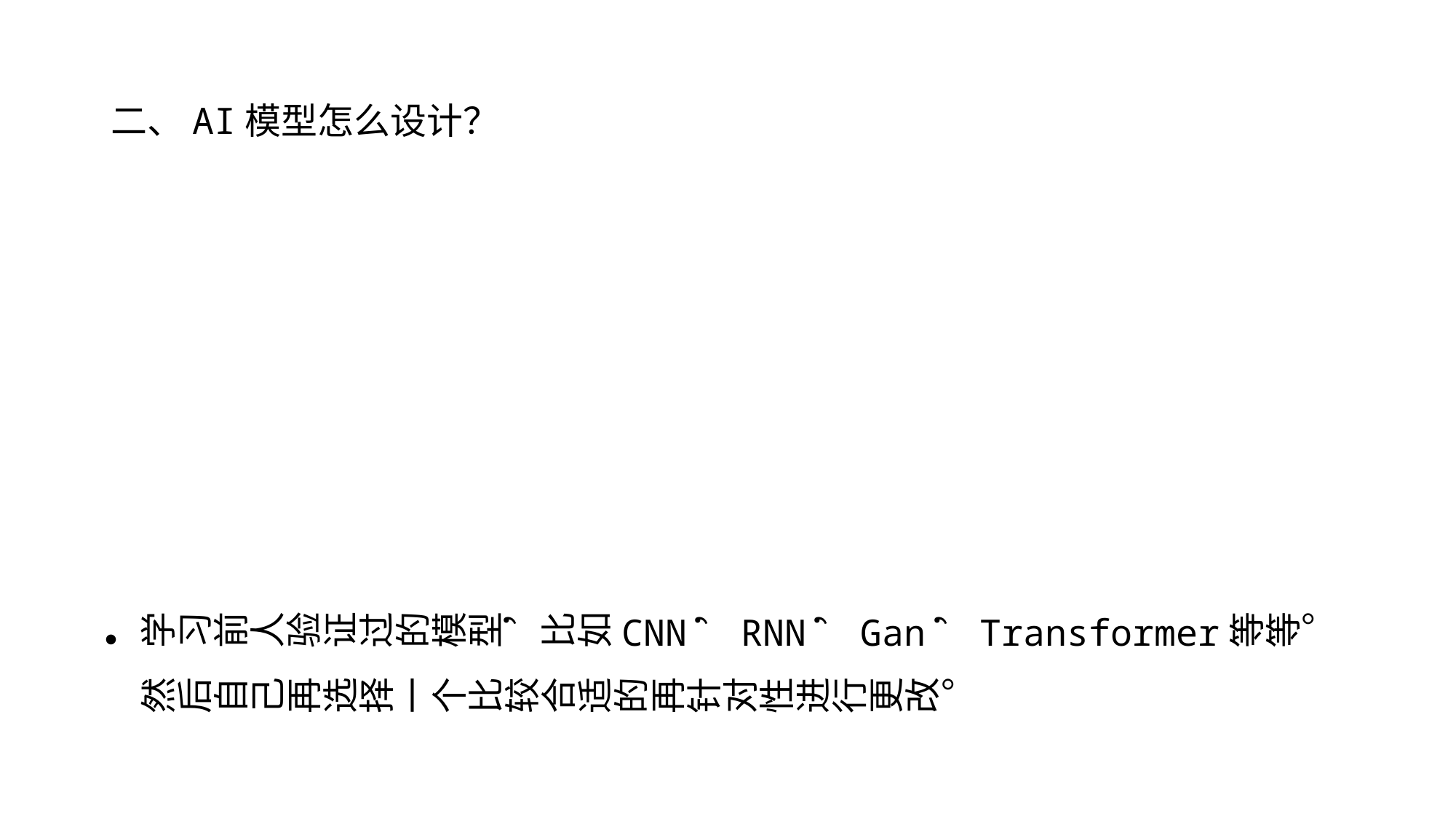

学习前人验证过的模型，比如CNN，RNN，Gan，Transformer等等。然后自己再选择一个比较合适的再针对性进行更改。
# 二、AI模型怎么设计？